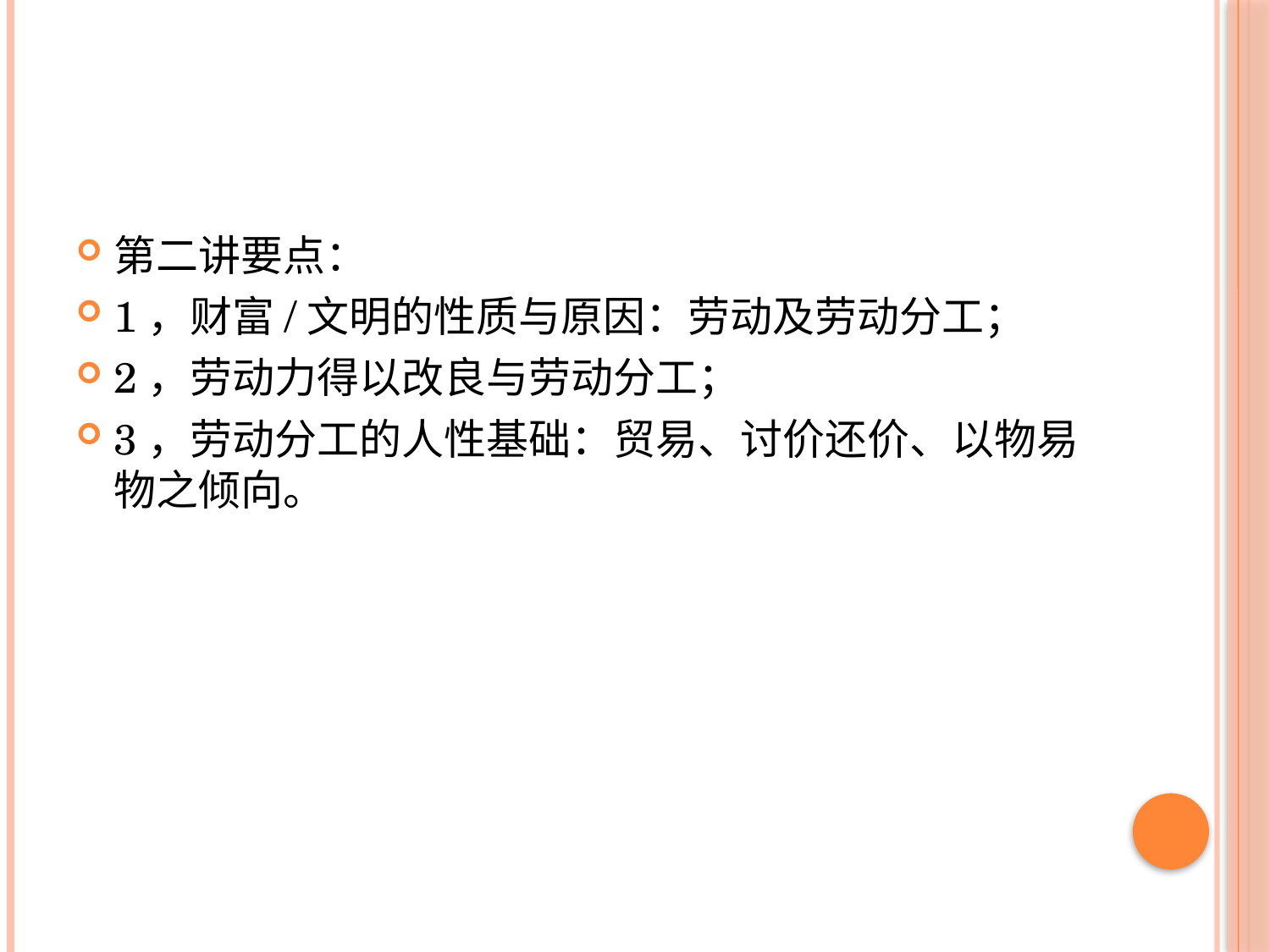

#
第二讲要点：
1，财富/文明的性质与原因：劳动及劳动分工；
2，劳动力得以改良与劳动分工；
3，劳动分工的人性基础：贸易、讨价还价、以物易物之倾向。